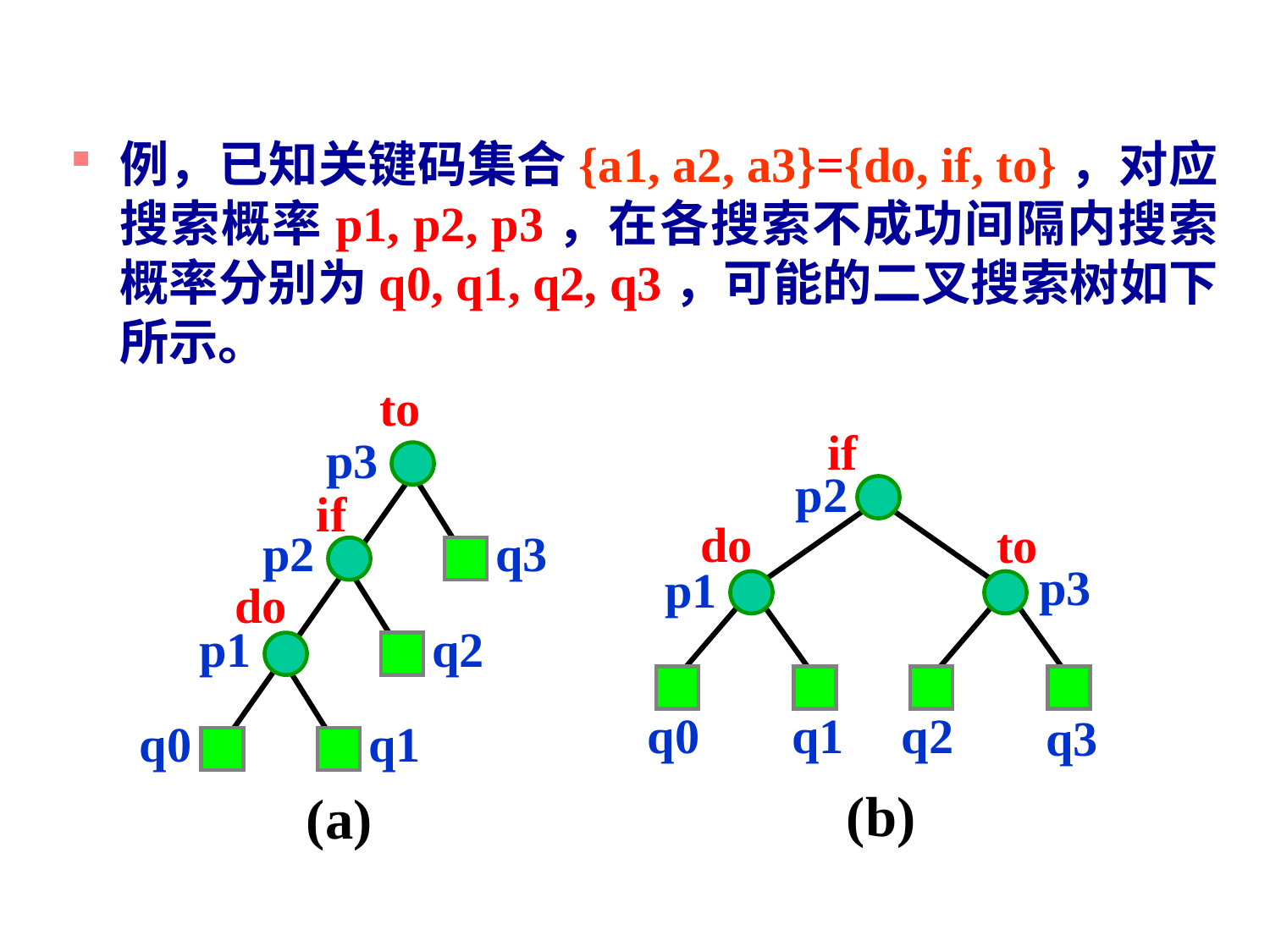

例，已知关键码集合{a1, a2, a3}={do, if, to}，对应搜索概率p1, p2, p3，在各搜索不成功间隔内搜索概率分别为q0, q1, q2, q3，可能的二叉搜索树如下所示。
to
if
p3

p2

if

do

to
p2
q3

p3
p1
do

p1
q2

q0
q1
q2
q3
q0
q1

(b)
(a)
107